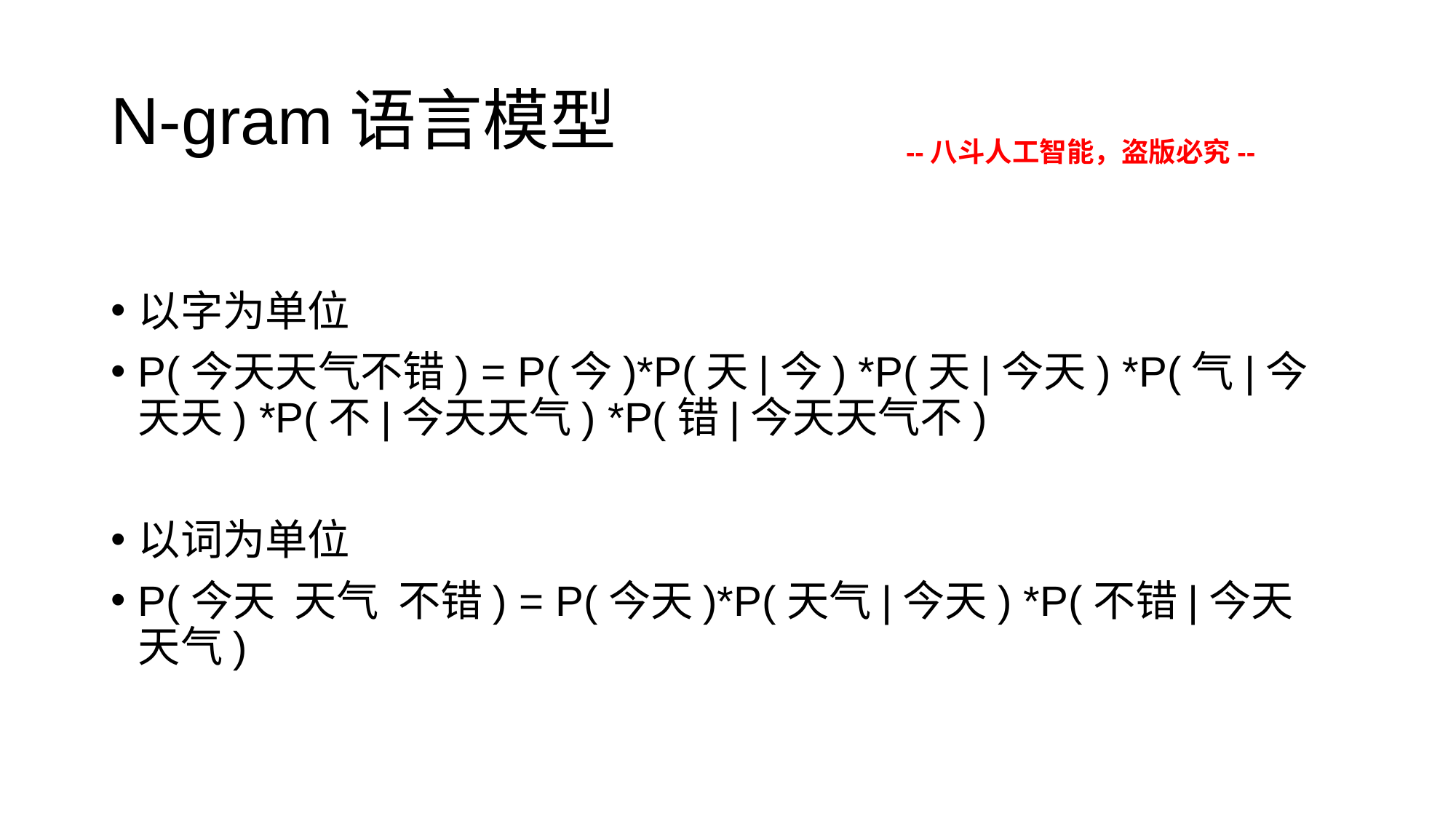

# N-gram语言模型
--八斗人工智能，盗版必究--

以字为单位
P(今天天气不错) = P(今)*P(天|今) *P(天|今天) *P(气|今天天) *P(不|今天天气) *P(错|今天天气不)

以词为单位
P(今天  天气  不错) = P(今天)*P(天气|今天) *P(不错|今天  天气)